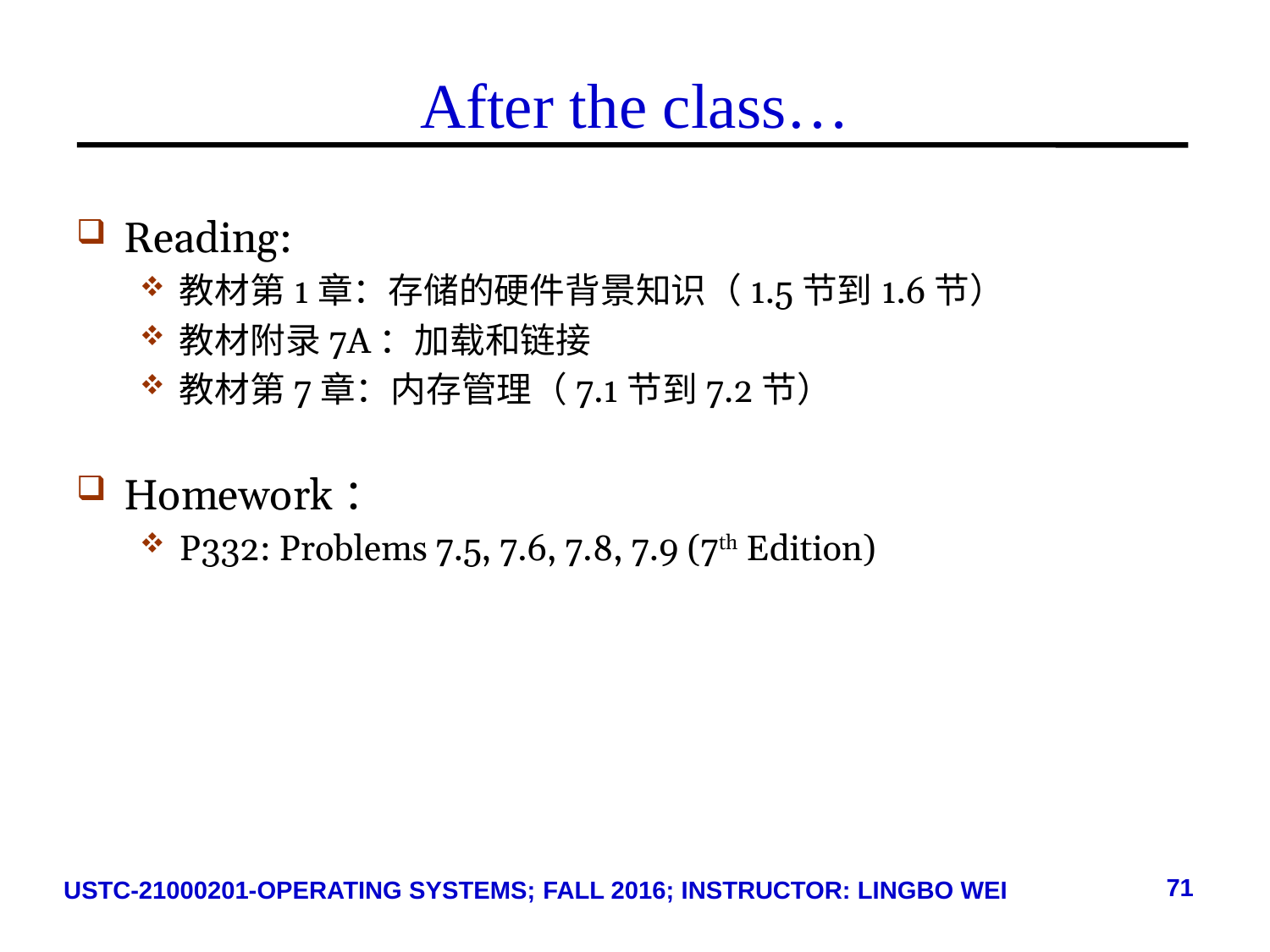

# After the class…
Reading:
教材第1章：存储的硬件背景知识（1.5节到1.6节）
教材附录7A：加载和链接
教材第7章：内存管理（7.1节到7.2节）

Homework：
P332: Problems 7.5, 7.6, 7.8, 7.9 (7th Edition)

71
USTC-21000201-OPERATING SYSTEMS; FALL 2016; INSTRUCTOR: LINGBO WEI